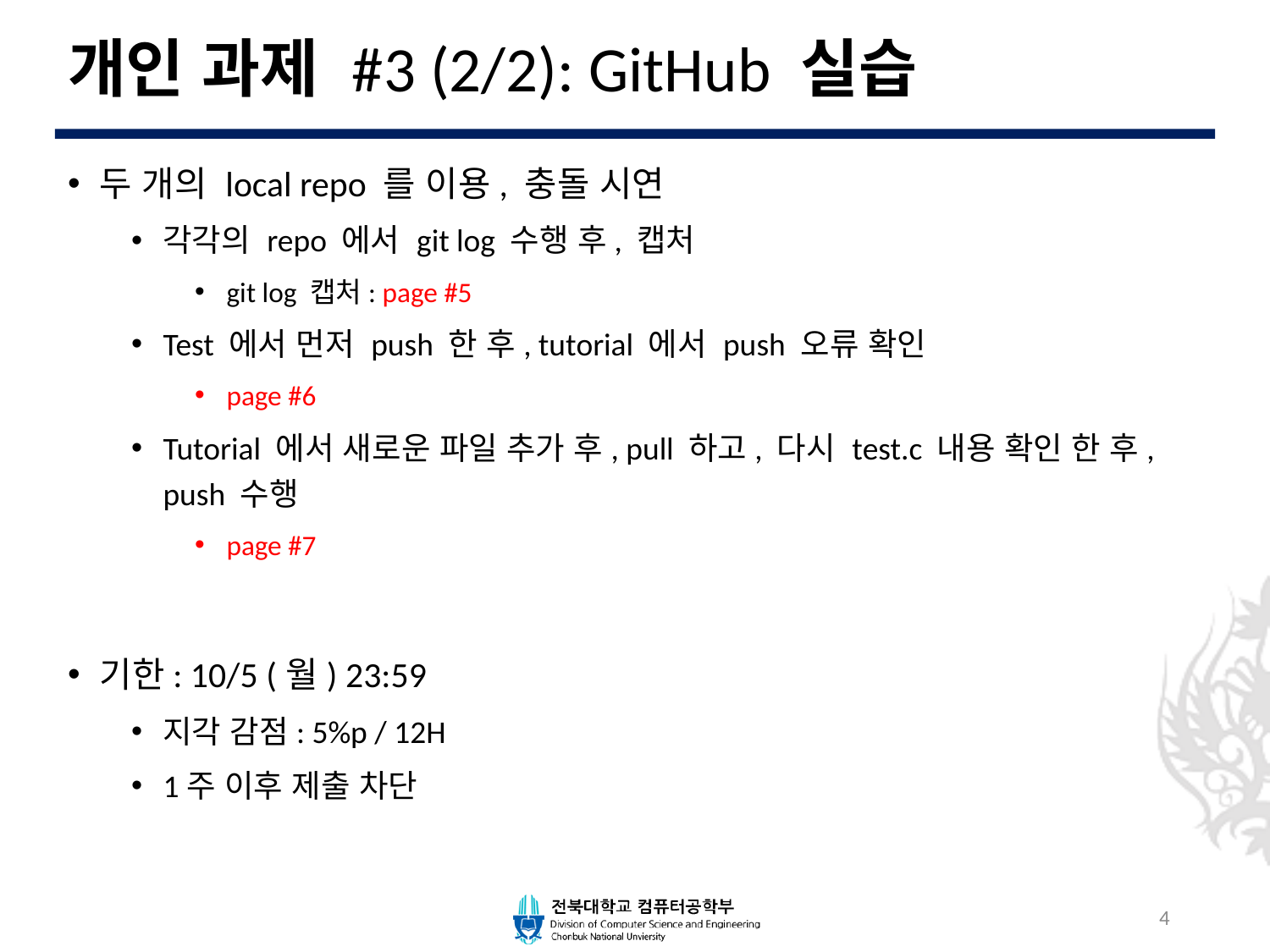

# 개인 과제 #3 (2/2): GitHub 실습
두 개의 local repo 를 이용, 충돌 시연
각각의 repo 에서 git log 수행 후, 캡처
git log 캡처: page #5
Test 에서 먼저 push 한 후, tutorial 에서 push 오류 확인
page #6
Tutorial 에서 새로운 파일 추가 후, pull 하고, 다시 test.c 내용 확인 한 후, push 수행
page #7

기한: 10/5 (월) 23:59
지각 감점: 5%p / 12H
1주 이후 제출 차단

4